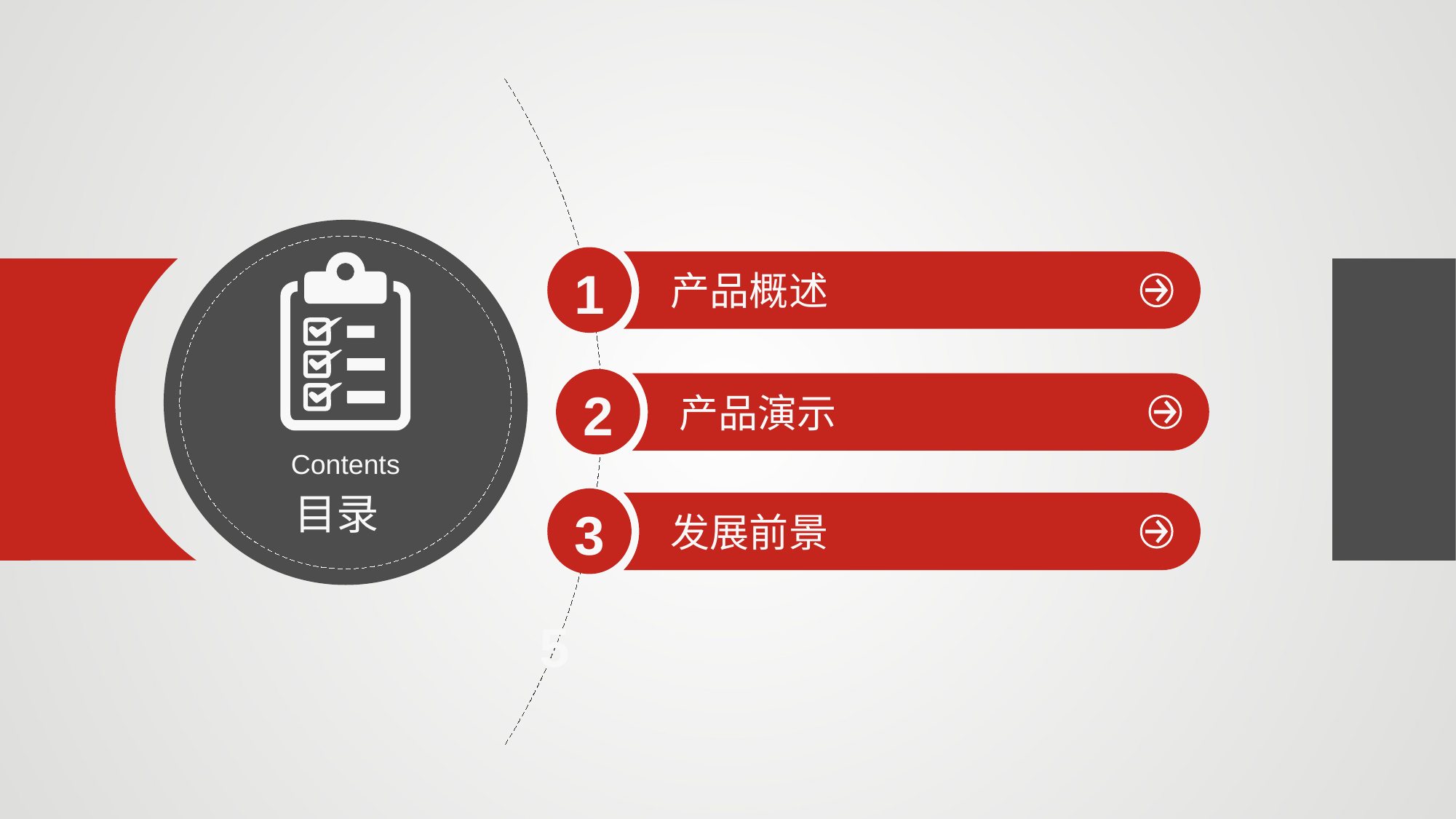

1

产品概述

2
产品演示
Contents
目录

3
发展前景
5